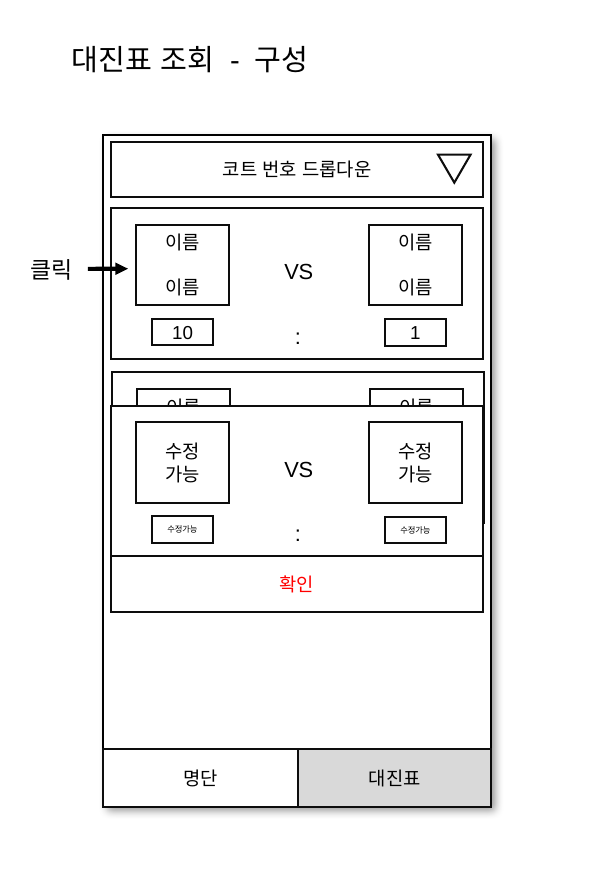

대진표 조회 - 구성

코트 번호 드롭다운

이름

이름
이름

이름
VS
:
10
1
클릭

이름

이름
이름

이름
VS
:

수정
가능
수정
가능
VS
:
수정가능
수정가능
확인
명단
대진표